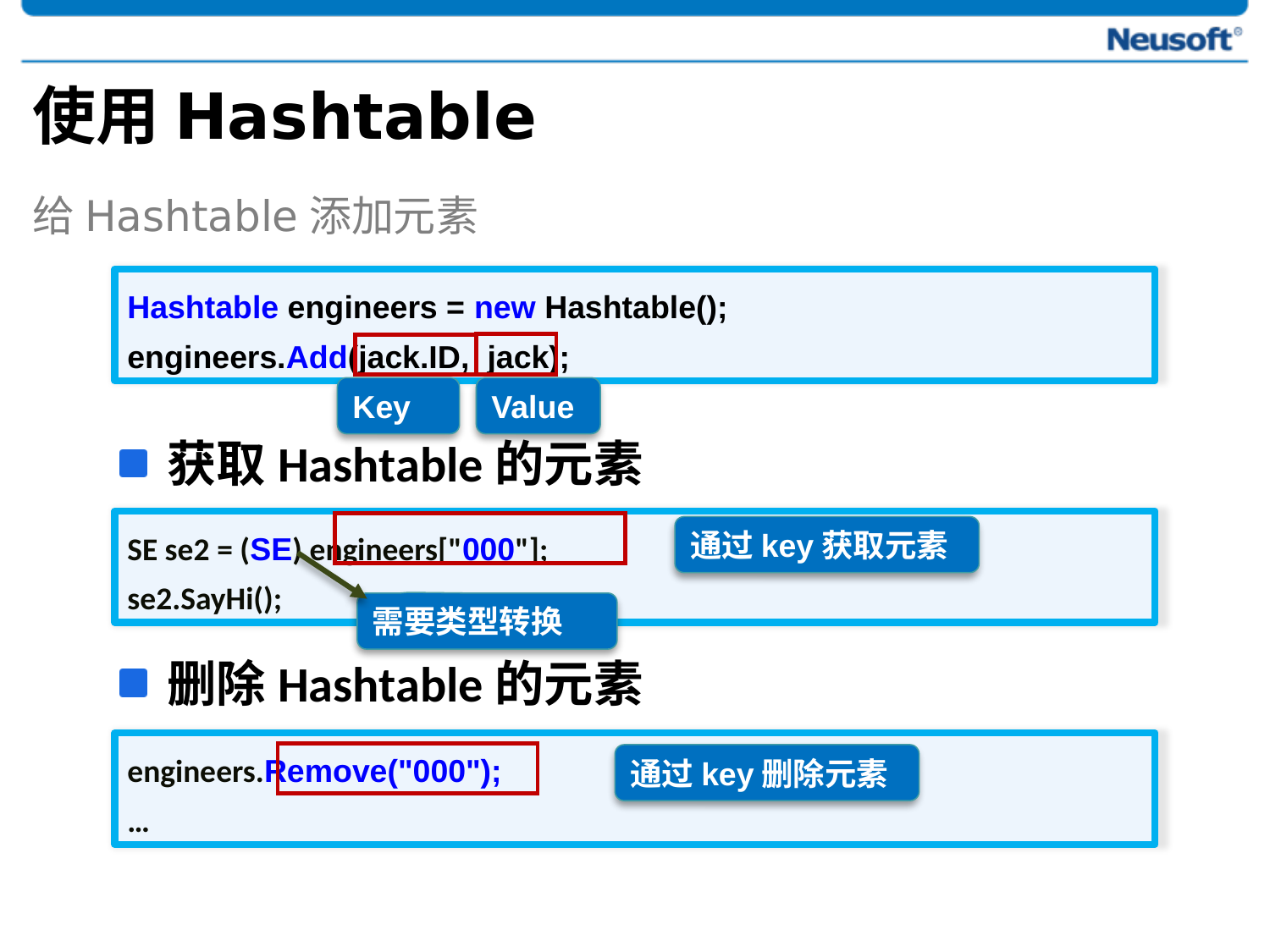

# 使用Hashtable
给Hashtable添加元素
Hashtable engineers = new Hashtable();
engineers.Add(jack.ID,  jack);

Key
Value
获取Hashtable的元素
SE se2 = (SE) engineers["000"];
se2.SayHi();

通过key获取元素

需要类型转换
删除Hashtable的元素
engineers.Remove("000");
…

通过key删除元素